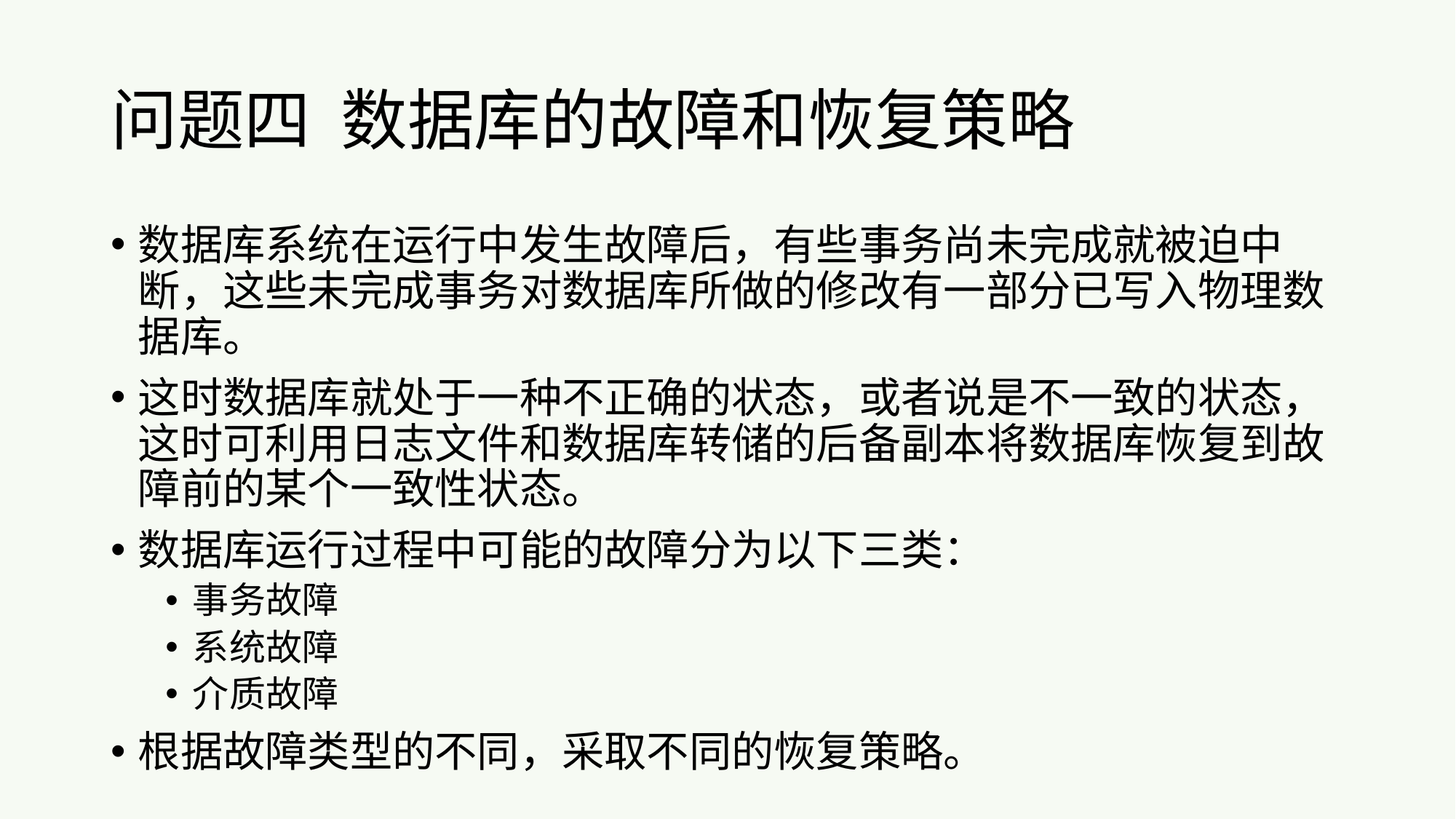

# 问题四  数据库的故障和恢复策略
数据库系统在运行中发生故障后，有些事务尚未完成就被迫中断，这些未完成事务对数据库所做的修改有一部分已写入物理数据库。
这时数据库就处于一种不正确的状态，或者说是不一致的状态，这时可利用日志文件和数据库转储的后备副本将数据库恢复到故障前的某个一致性状态。
数据库运行过程中可能的故障分为以下三类：
事务故障
系统故障
介质故障
根据故障类型的不同，采取不同的恢复策略。